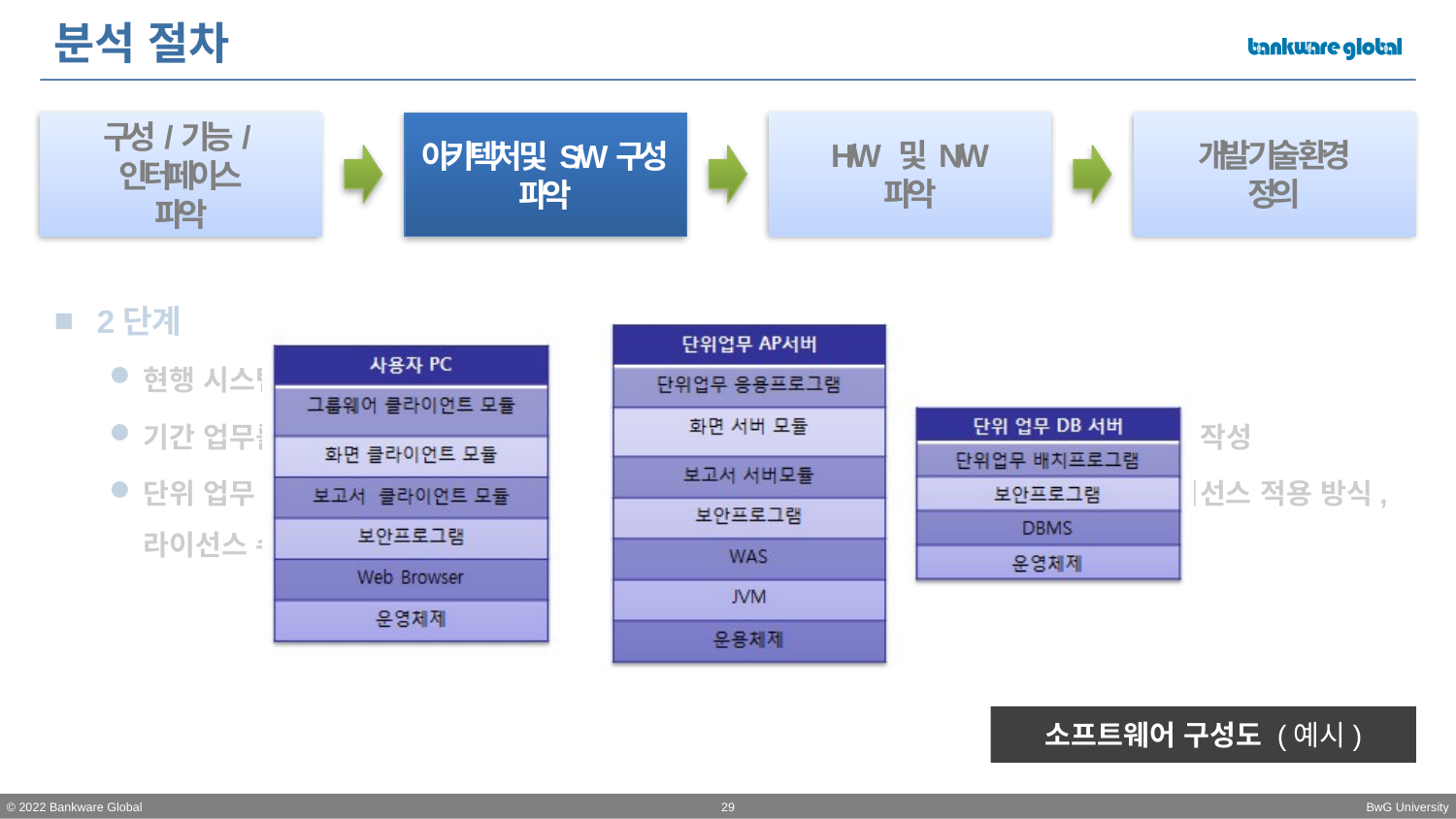

# 분석 절차
H/W 및 N/W
파악
개발 기술 환경
정의
구성/기능/인터페이스
파악
아키텍처 및 S/W구성
파악

2단계
현행 시스템의 아키텍처 및 소프트웨어 구성 현황을 파악하는 단계
기간 업무를 수행하기 위하여 계층별로 어떠한 기술 요소들을 사용하고 있는지를 구성도로 작성
단위 업무 시스템의 업무 처리를 위해 설치되어 있는 소프트웨어들의 제품명, 용 도, 라이선스 적용 방식, 라이선스 수를 파악

소프트웨어 구성도 (예시)
29